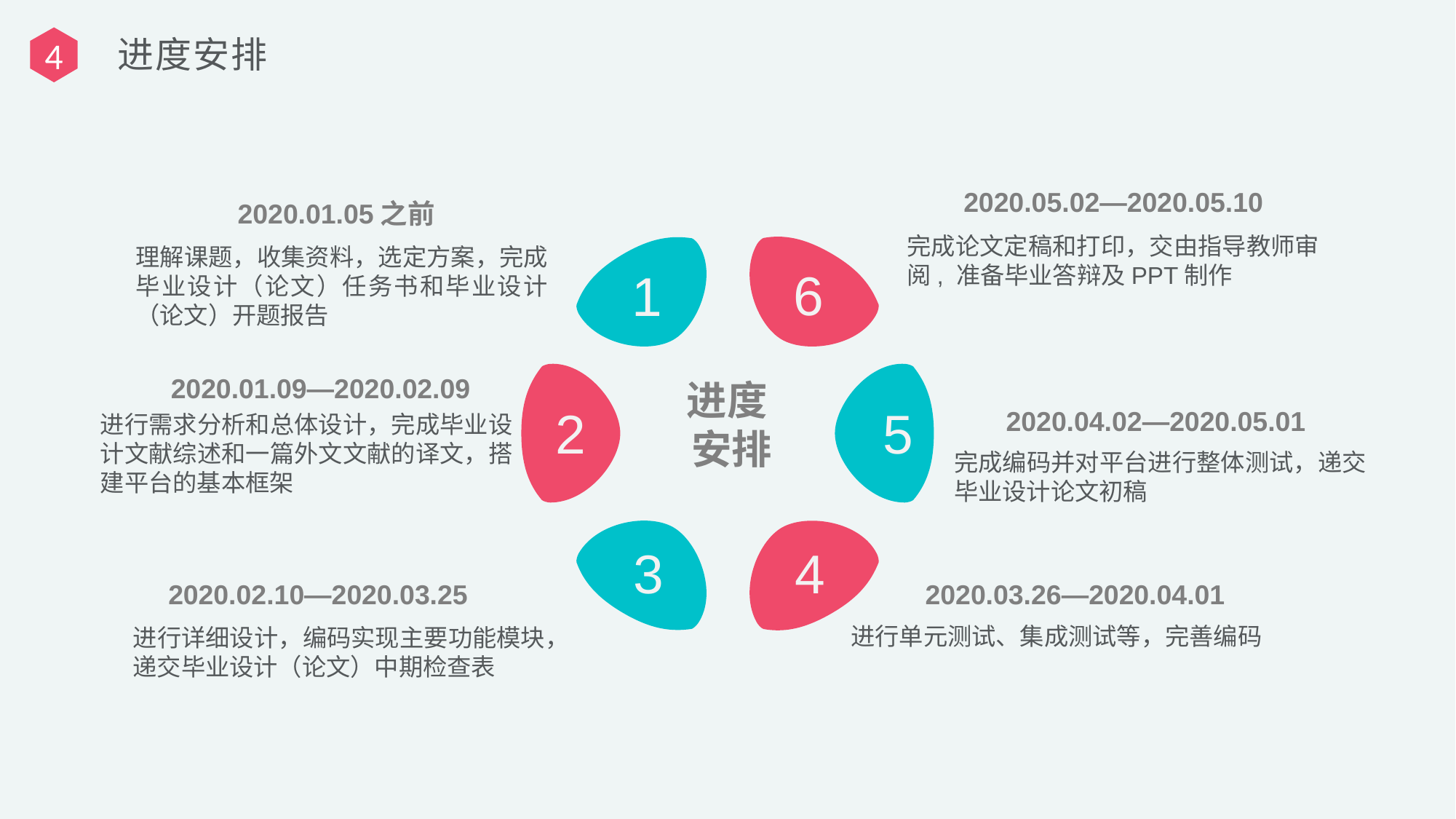

进度安排
4
2020.05.02—2020.05.10
完成论文定稿和打印，交由指导教师审阅, 准备毕业答辩及PPT制作
2020.01.05之前
理解课题，收集资料，选定方案，完成毕业设计（论文）任务书和毕业设计（论文）开题报告

6

1

2

5
2020.01.09—2020.02.09
进度
安排
2020.04.02—2020.05.01
完成编码并对平台进行整体测试，递交毕业设计论文初稿
进行需求分析和总体设计，完成毕业设计文献综述和一篇外文文献的译文，搭建平台的基本框架

3

4
2020.02.10—2020.03.25
2020.03.26—2020.04.01
进行单元测试、集成测试等，完善编码
进行详细设计，编码实现主要功能模块，递交毕业设计（论文）中期检查表